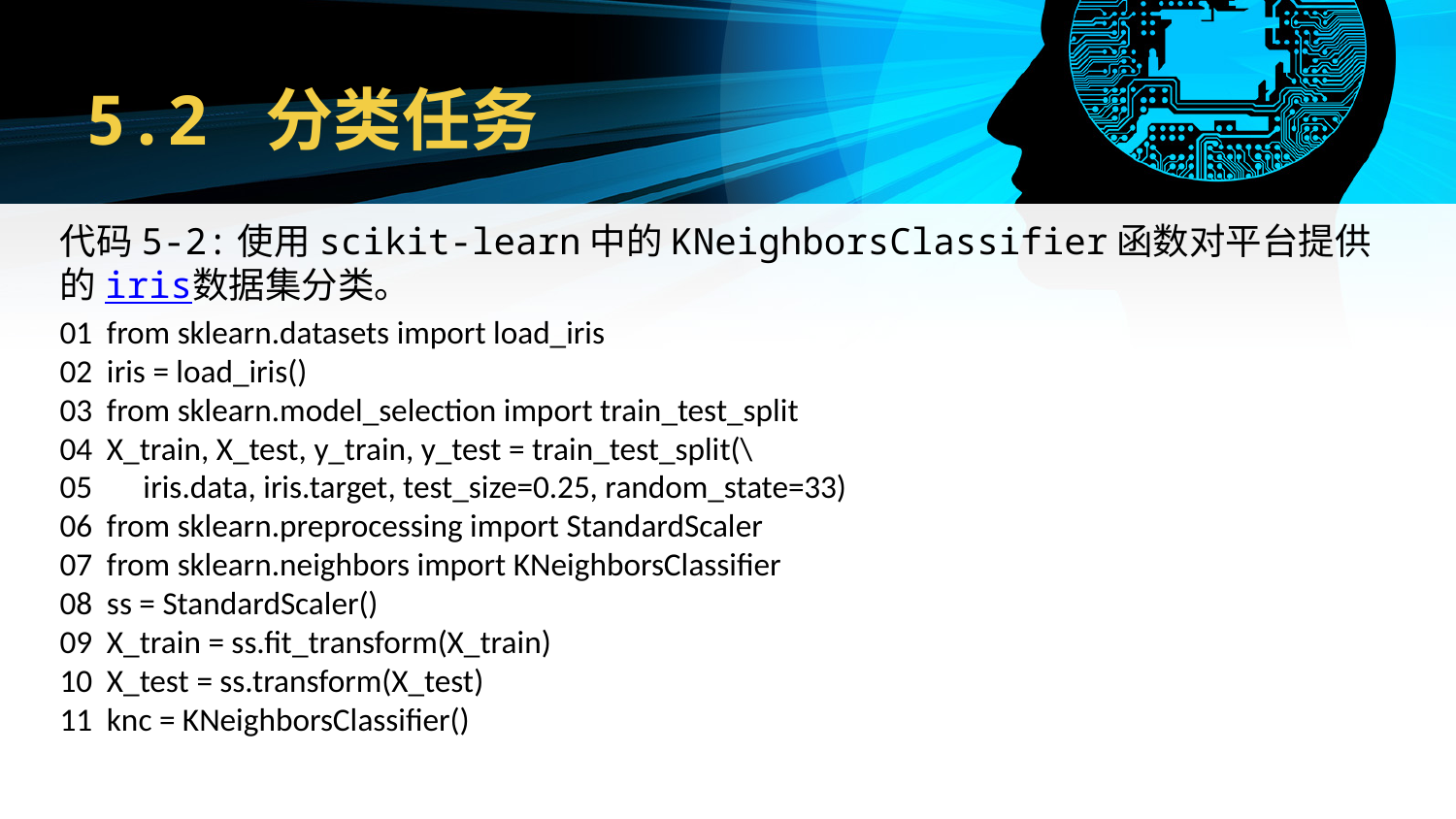

# 5.2 分类任务
代码5-2:使用scikit-learn中的KNeighborsClassifier函数对平台提供的iris数据集分类。
01  from sklearn.datasets import load_iris
02  iris = load_iris()
03  from sklearn.model_selection import train_test_split
04  X_train, X_test, y_train, y_test = train_test_split(\
05       iris.data, iris.target, test_size=0.25, random_state=33)
06  from sklearn.preprocessing import StandardScaler
07  from sklearn.neighbors import KNeighborsClassifier
08  ss = StandardScaler()
09  X_train = ss.fit_transform(X_train)
10  X_test = ss.transform(X_test)
11  knc = KNeighborsClassifier()